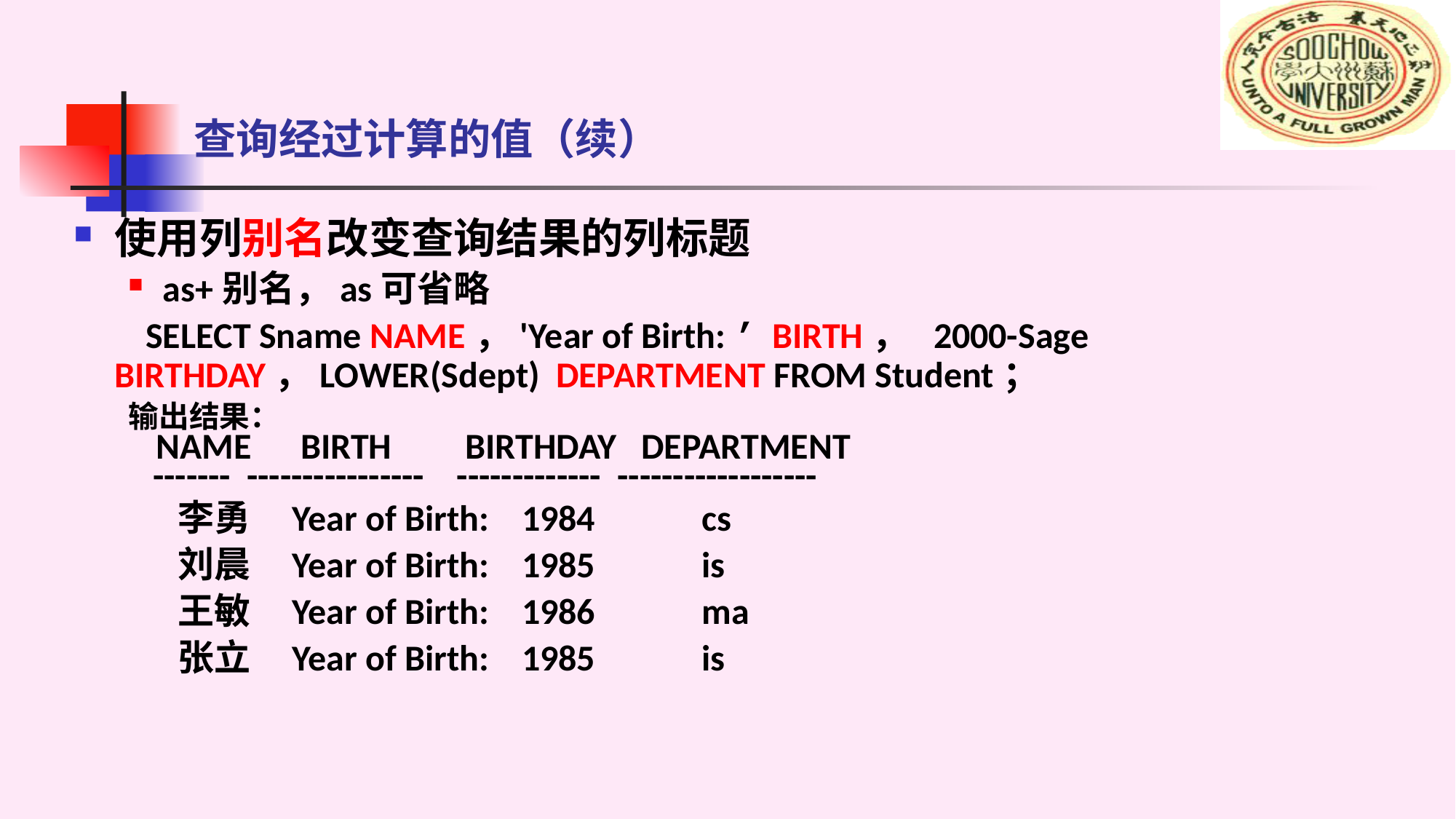

# 查询经过计算的值（续）
使用列别名改变查询结果的列标题
as+别名，as可省略
	     SELECT Sname NAME，'Year of Birth: ’  BIRTH，  2000-Sage  BIRTHDAY，LOWER(Sdept)  DEPARTMENT FROM Student；
输出结果：
    NAME      BIRTH         BIRTHDAY   DEPARTMENT
   -------  ----------------    -------------  ------------------
     李勇    Year of Birth:    1984             cs
     刘晨    Year of Birth:    1985             is
     王敏    Year of Birth:    1986             ma
     张立    Year of Birth:    1985             is